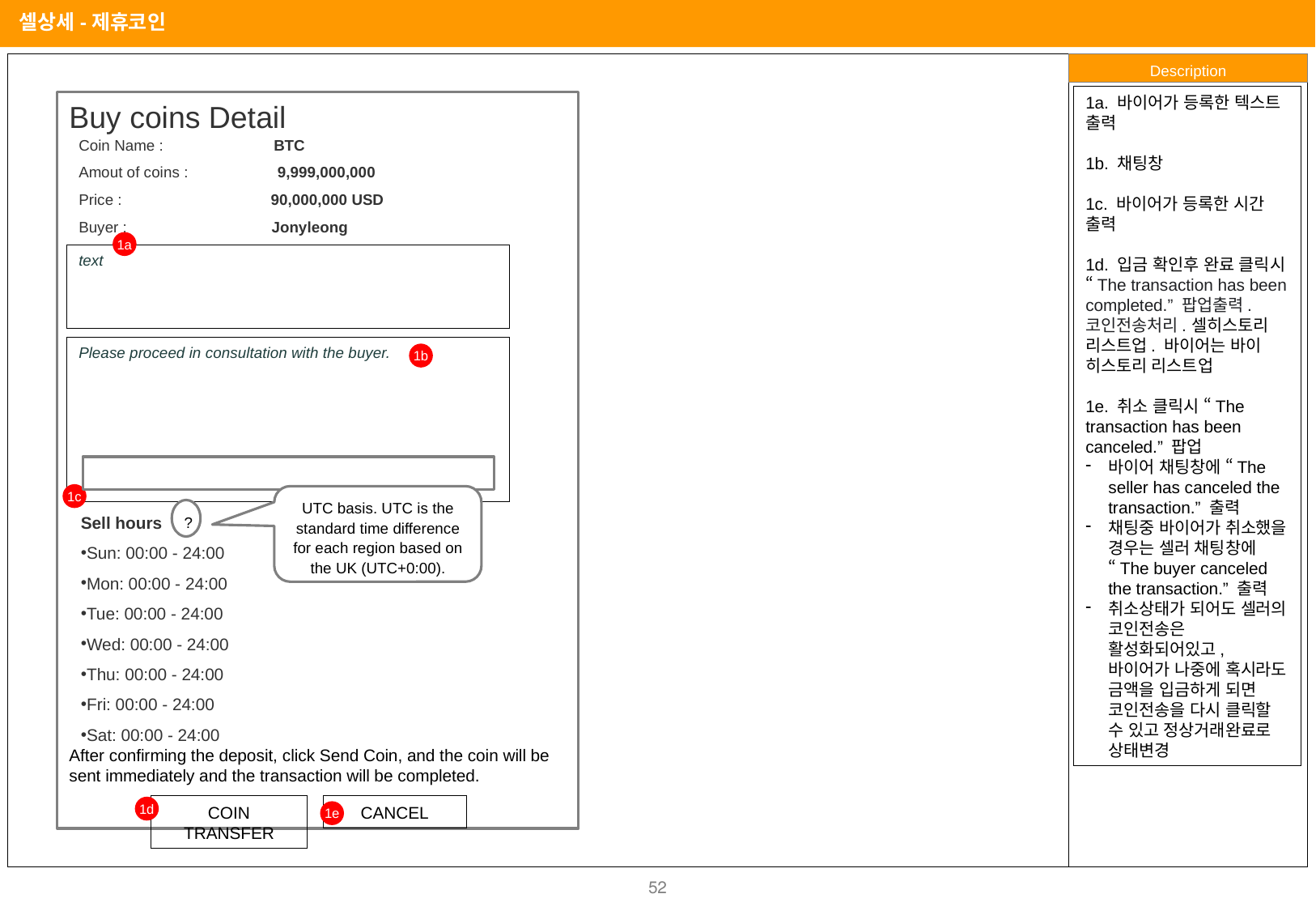

셀상세-제휴코인
1a. 바이어가 등록한 텍스트 출력

1b. 채팅창

1c. 바이어가 등록한 시간 출력

1d. 입금 확인후 완료 클릭시 “The transaction has been completed.” 팝업출력.코인전송처리.  셀히스토리 리스트업. 바이어는 바이 히스토리 리스트업

1e. 취소 클릭시 “The transaction has been canceled.” 팝업
바이어 채팅창에 “The seller has canceled the transaction.” 출력
채팅중 바이어가 취소했을 경우는 셀러 채팅창에 “The buyer canceled the transaction.” 출력
취소상태가 되어도 셀러의 코인전송은 활성화되어있고, 바이어가 나중에 혹시라도 금액을 입금하게 되면 코인전송을 다시 클릭할 수 있고 정상거래완료로 상태변경

Buy coins Detail
Coin Name :                          BTC
Amout of coins :                     9,999,000,000
Price :                                   90,000,000 USD
Buyer :                                  Jonyleong
1a
text
Please proceed in consultation with the buyer.
1b

1c
UTC basis. UTC is the standard time difference for each region based on the UK (UTC+0:00).
Sell hours
Sun: 00:00 - 24:00
Mon: 00:00 - 24:00
Tue: 00:00 - 24:00
Wed: 00:00 - 24:00
Thu: 00:00 - 24:00
Fri: 00:00 - 24:00
Sat: 00:00 - 24:00
?
After confirming the deposit, click Send Coin, and the coin will be sent immediately and the transaction will be completed.
CANCEL
COIN TRANSFER
1d
1e